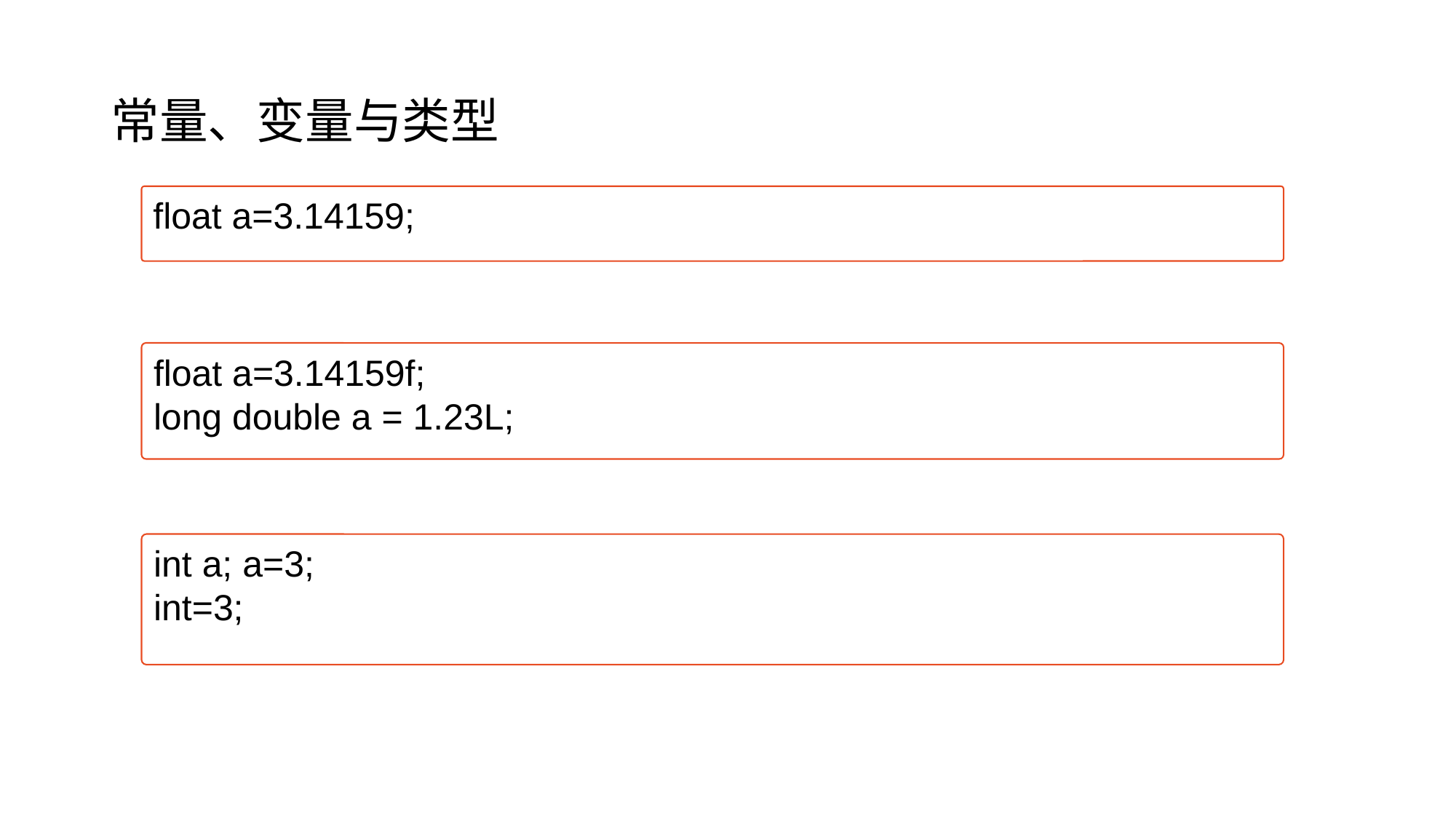

# 常量、变量与类型
float a=3.14159;
float a=3.14159f;
long double a = 1.23L;
int a; a=3;
int=3;